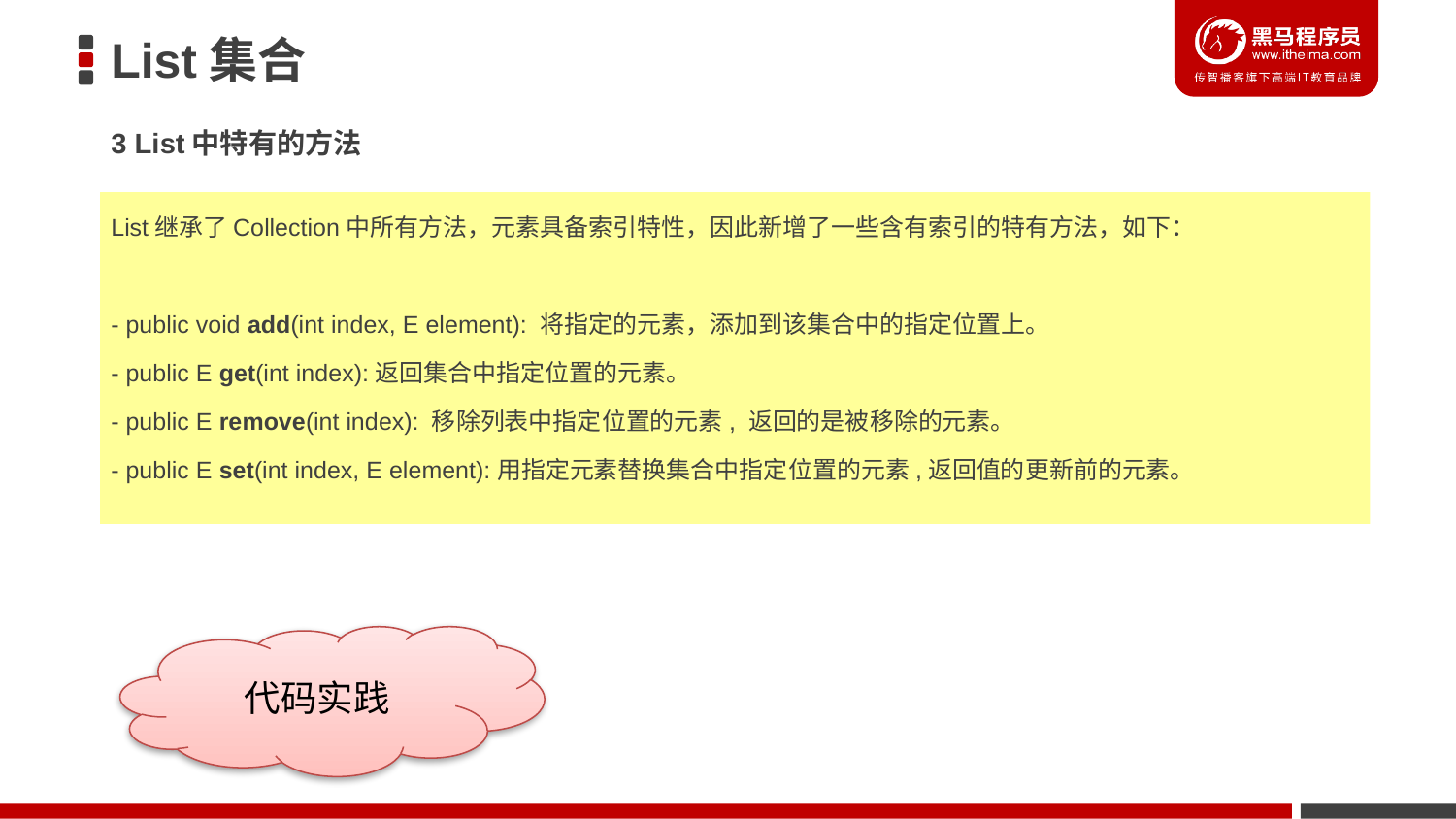

# List集合
3 List中特有的方法
List继承了Collection中所有方法，元素具备索引特性，因此新增了一些含有索引的特有方法，如下：

- public void add(int index, E element): 将指定的元素，添加到该集合中的指定位置上。
- public E get(int index):返回集合中指定位置的元素。
- public E remove(int index): 移除列表中指定位置的元素, 返回的是被移除的元素。
- public E set(int index, E element):用指定元素替换集合中指定位置的元素,返回值的更新前的元素。
代码实践